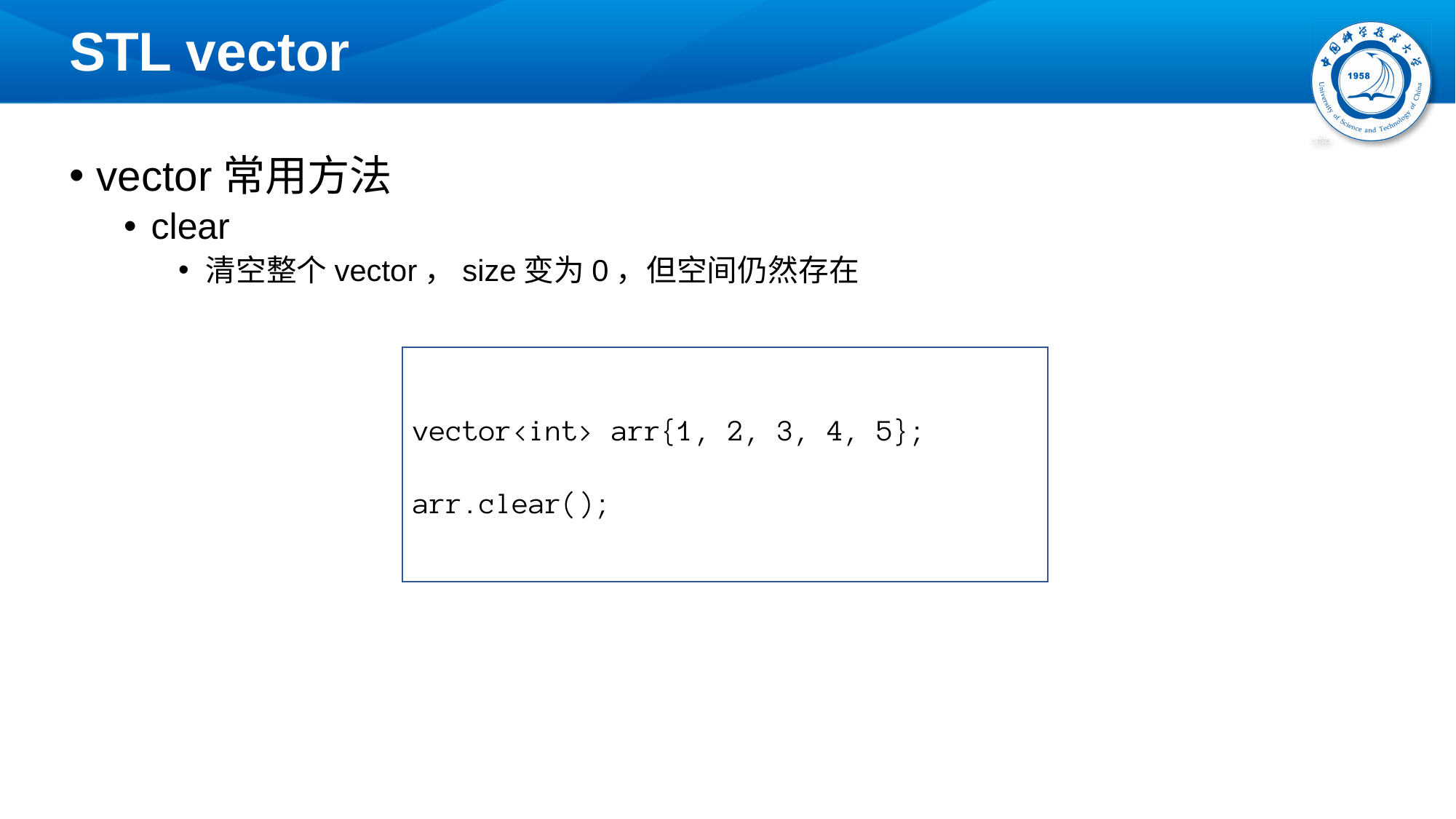

# STL vector
vector常用方法
clear
清空整个vector，size变为0，但空间仍然存在
vector<int> arr{1, 2, 3, 4, 5};

arr.clear();